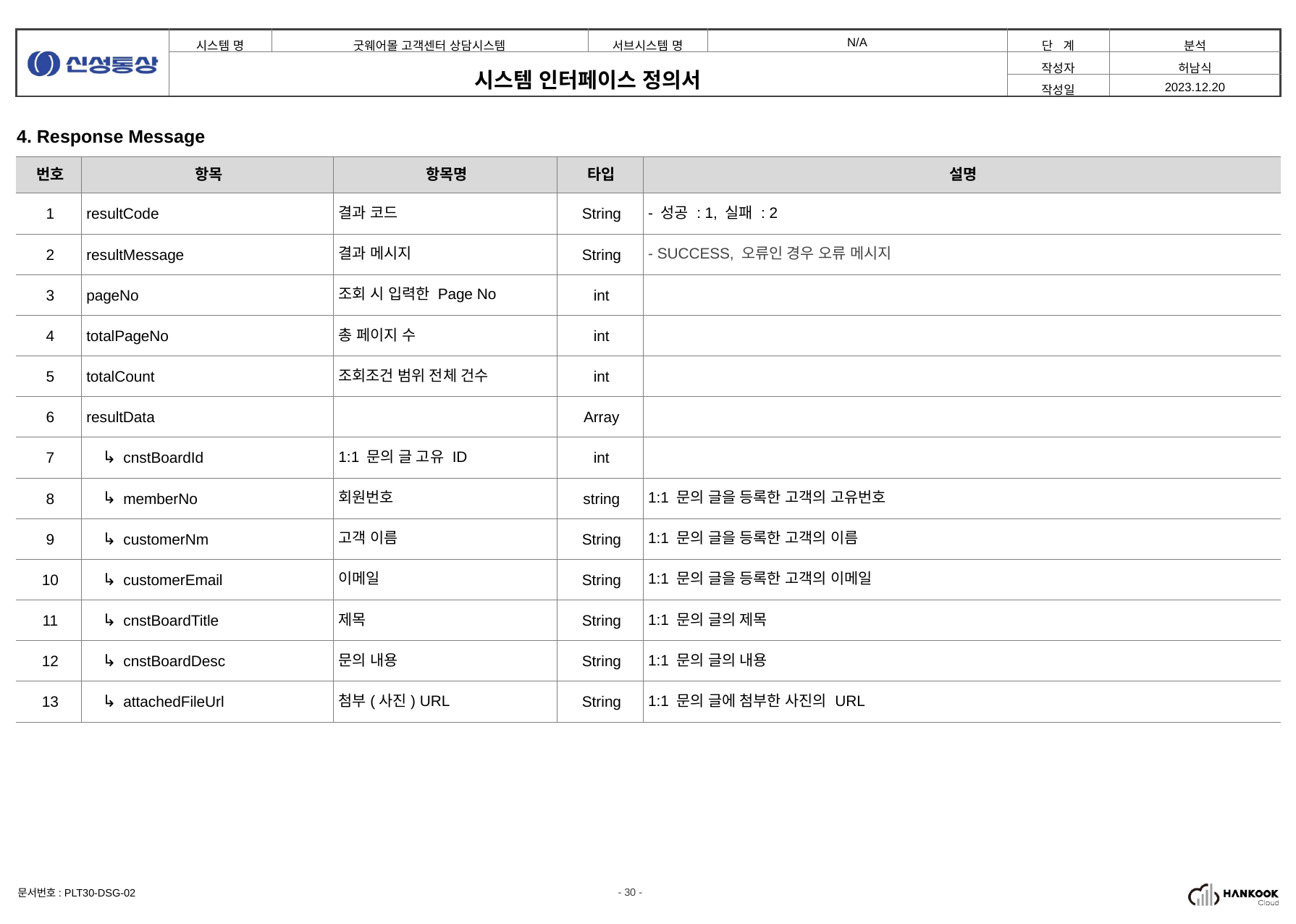

4. Response Message
| 번호 | 항목 |  | 항목명 | 타입 | 설명 |
| --- | --- | --- | --- | --- | --- |
| 1 | resultCode |  | 결과 코드 | String | - 성공 : 1, 실패 : 2 |
| 2 | resultMessage |  | 결과 메시지 | String | - SUCCESS, 오류인 경우 오류 메시지 |
| 3 | pageNo |  | 조회 시 입력한 Page No | int |  |
| 4 | totalPageNo |  | 총 페이지 수 | int |  |
| 5 | totalCount |  | 조회조건 범위 전체 건수 | int |  |
| 6 | resultData |  |  | Array |  |
| 7 | ↳ | cnstBoardId | 1:1 문의 글 고유 ID | int |  |
| 8 | ↳ | memberNo | 회원번호 | string | 1:1 문의 글을 등록한 고객의 고유번호 |
| 9 | ↳ | customerNm | 고객 이름 | String | 1:1 문의 글을 등록한 고객의 이름 |
| 10 | ↳ | customerEmail | 이메일 | String | 1:1 문의 글을 등록한 고객의 이메일 |
| 11 | ↳ | cnstBoardTitle | 제목 | String | 1:1 문의 글의 제목 |
| 12 | ↳ | cnstBoardDesc | 문의 내용 | String | 1:1 문의 글의 내용 |
| 13 | ↳ | attachedFileUrl | 첨부(사진) URL | String | 1:1 문의 글에 첨부한 사진의 URL |